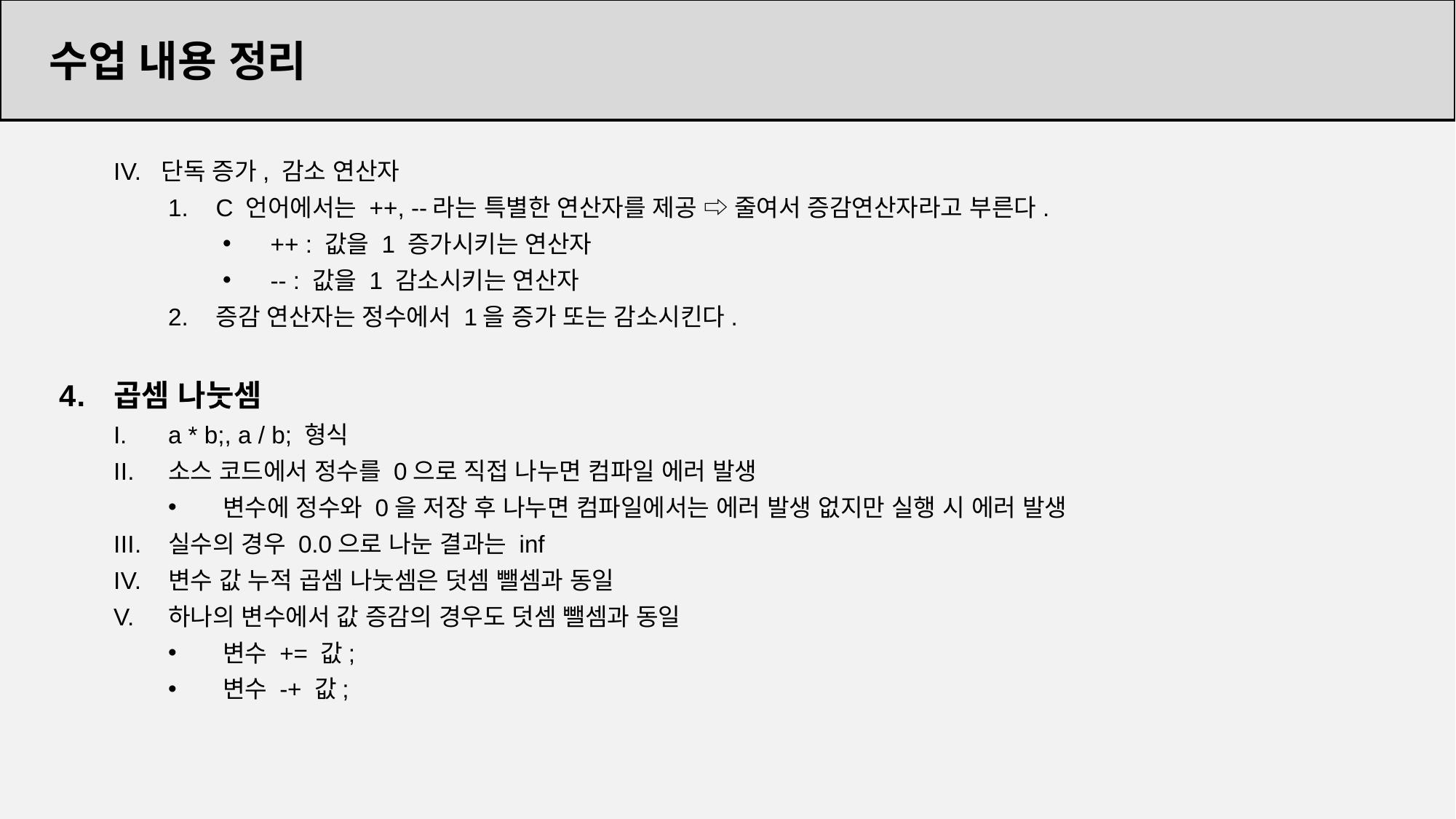

수업 내용 정리
단독 증가, 감소 연산자
C 언어에서는 ++, --라는 특별한 연산자를 제공 ⇨ 줄여서 증감연산자라고 부른다.
++ : 값을 1 증가시키는 연산자
-- : 값을 1 감소시키는 연산자
증감 연산자는 정수에서 1을 증가 또는 감소시킨다.

곱셈 나눗셈
a * b;, a / b; 형식
소스 코드에서 정수를 0으로 직접 나누면 컴파일 에러 발생
변수에 정수와 0을 저장 후 나누면 컴파일에서는 에러 발생 없지만 실행 시 에러 발생
실수의 경우 0.0으로 나눈 결과는 inf
변수 값 누적 곱셈 나눗셈은 덧셈 뺄셈과 동일
하나의 변수에서 값 증감의 경우도 덧셈 뺄셈과 동일
변수 += 값;
변수 -+ 값;